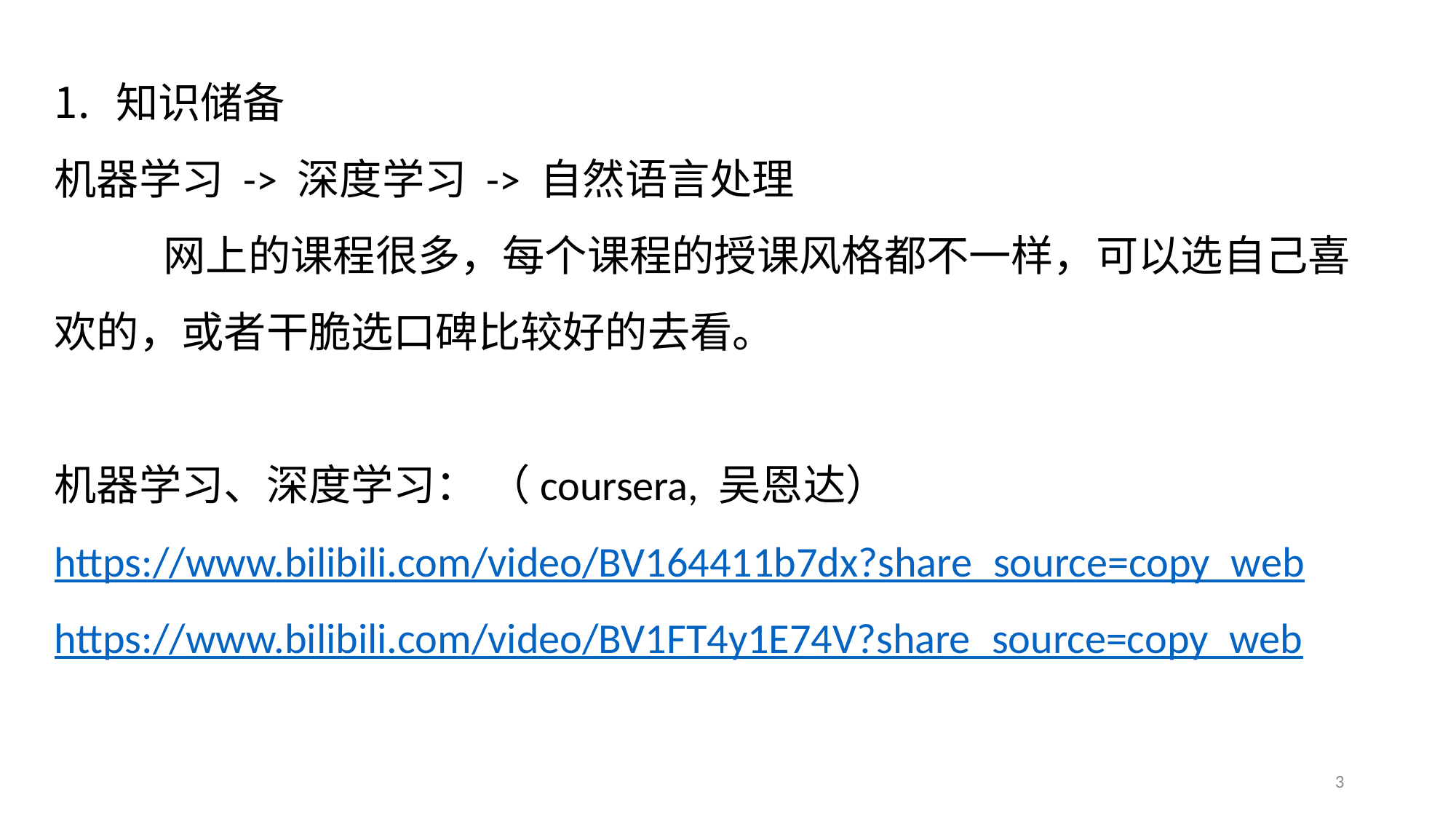

知识储备
机器学习 -> 深度学习 -> 自然语言处理
	网上的课程很多，每个课程的授课风格都不一样，可以选自己喜欢的，或者干脆选口碑比较好的去看。

机器学习、深度学习： （coursera, 吴恩达）
https://www.bilibili.com/video/BV164411b7dx?share_source=copy_web
https://www.bilibili.com/video/BV1FT4y1E74V?share_source=copy_web

3